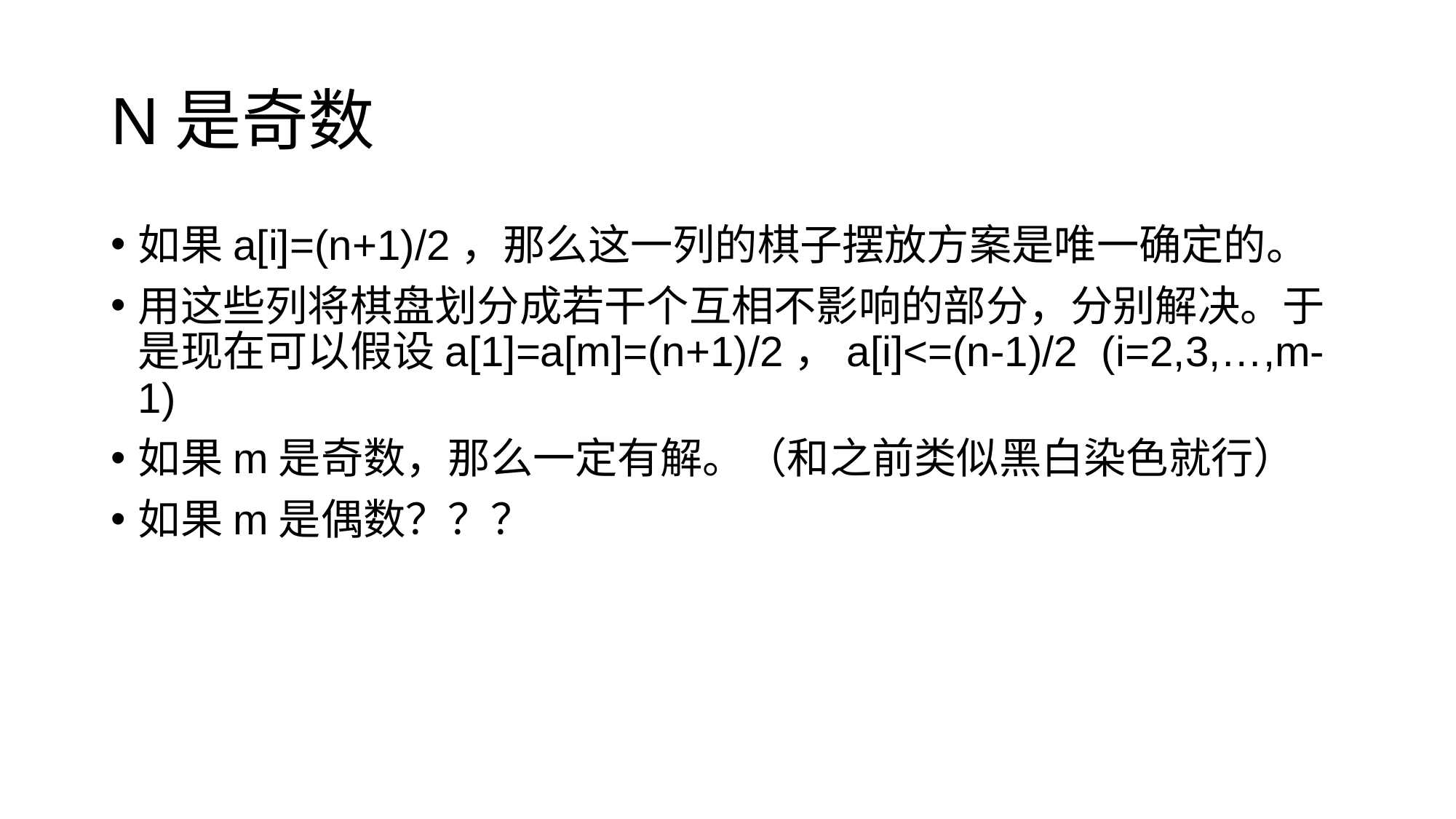

# N是奇数
如果a[i]=(n+1)/2，那么这一列的棋子摆放方案是唯一确定的。
用这些列将棋盘划分成若干个互相不影响的部分，分别解决。于是现在可以假设a[1]=a[m]=(n+1)/2，a[i]<=(n-1)/2  (i=2,3,…,m-1)
如果m是奇数，那么一定有解。（和之前类似黑白染色就行）
如果m是偶数？？？